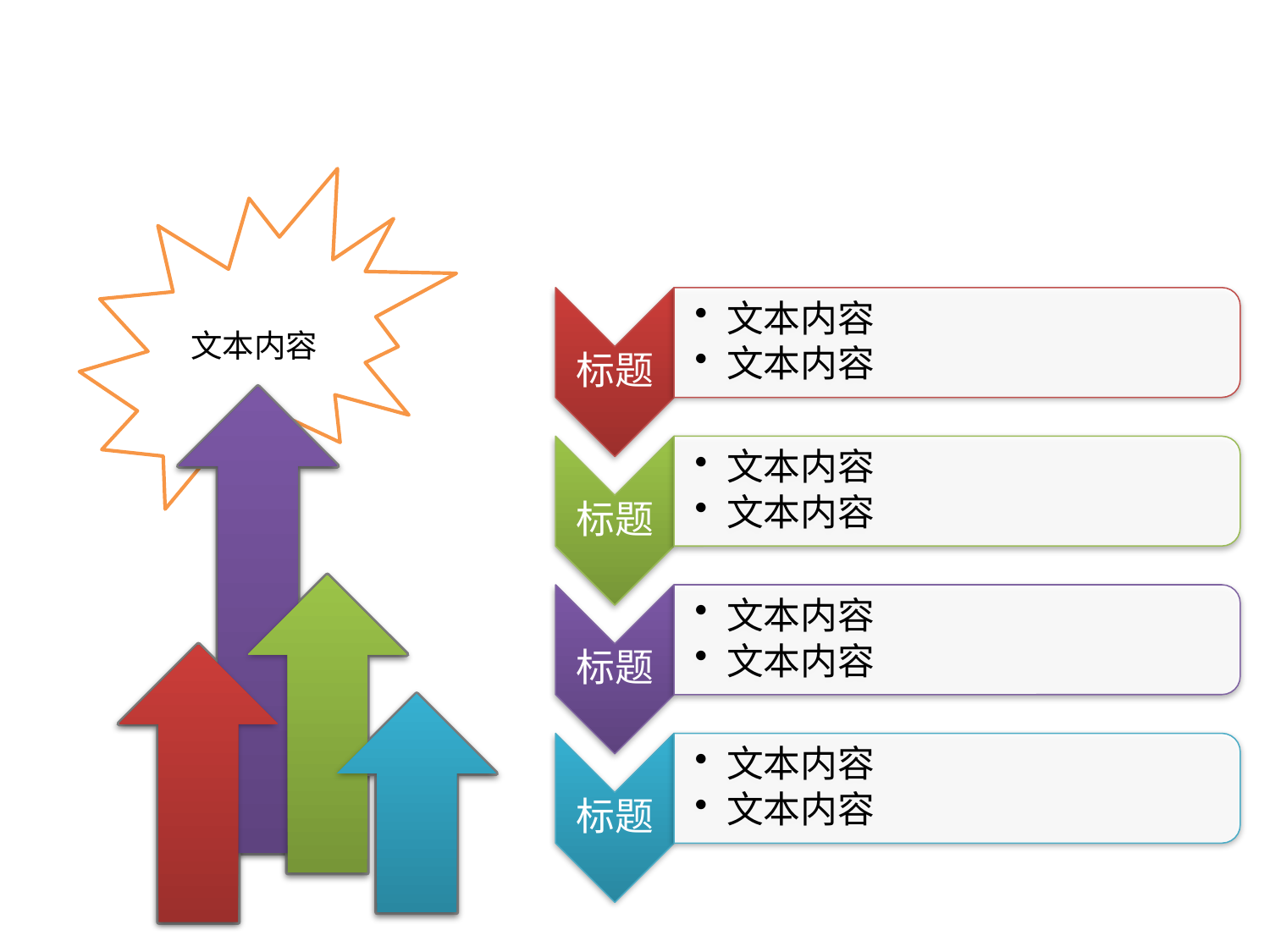

文本内容
标题
文本内容
文本内容
标题
文本内容
文本内容
标题
文本内容
文本内容
标题
文本内容
文本内容